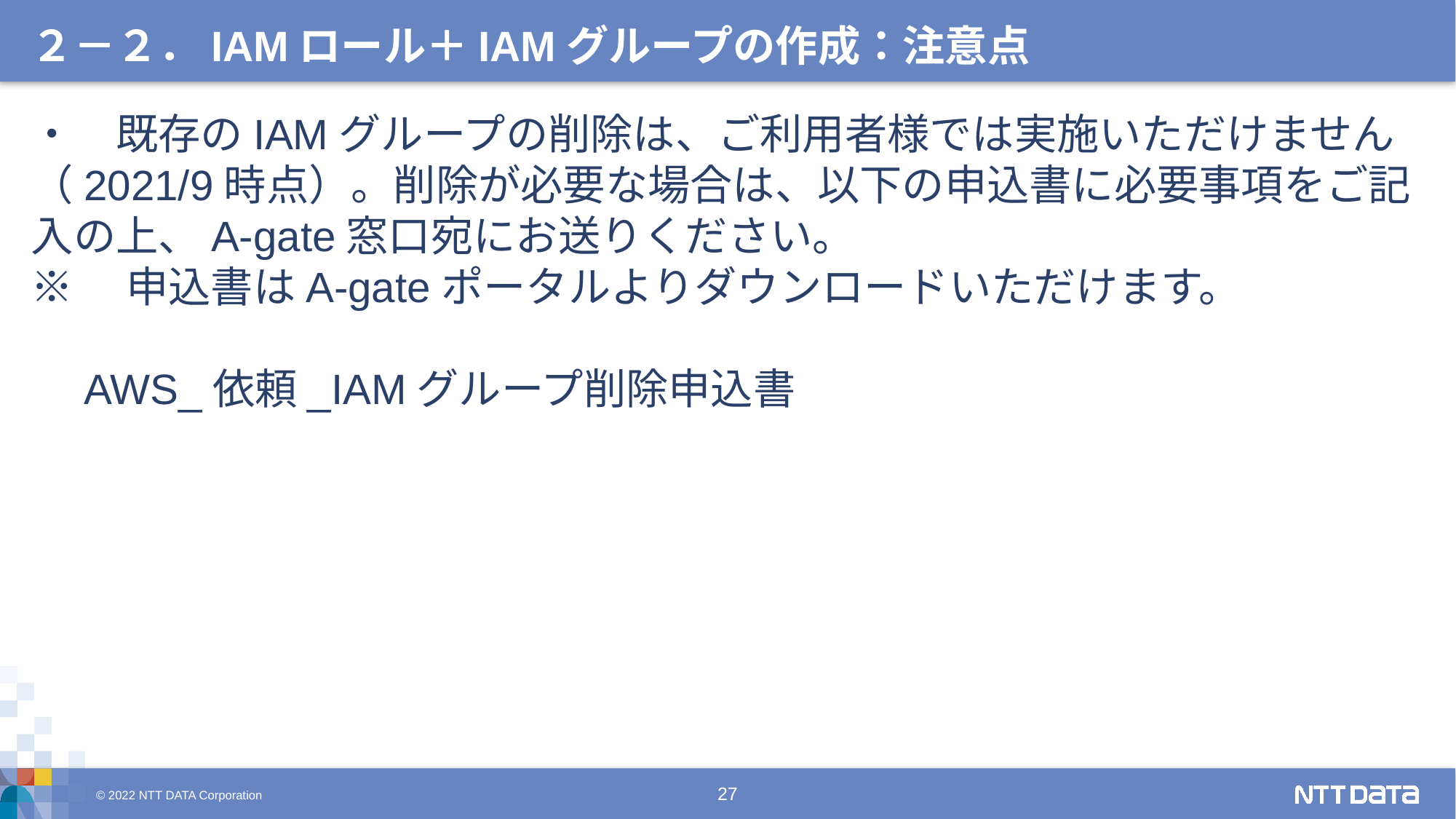

２－２．IAMロール＋IAMグループの作成：注意点
・　既存のIAMグループの削除は、ご利用者様では実施いただけません（2021/9時点）。削除が必要な場合は、以下の申込書に必要事項をご記入の上、A-gate窓口宛にお送りください。
※　申込書はA-gateポータルよりダウンロードいただけます。

　AWS_依頼_IAMグループ削除申込書